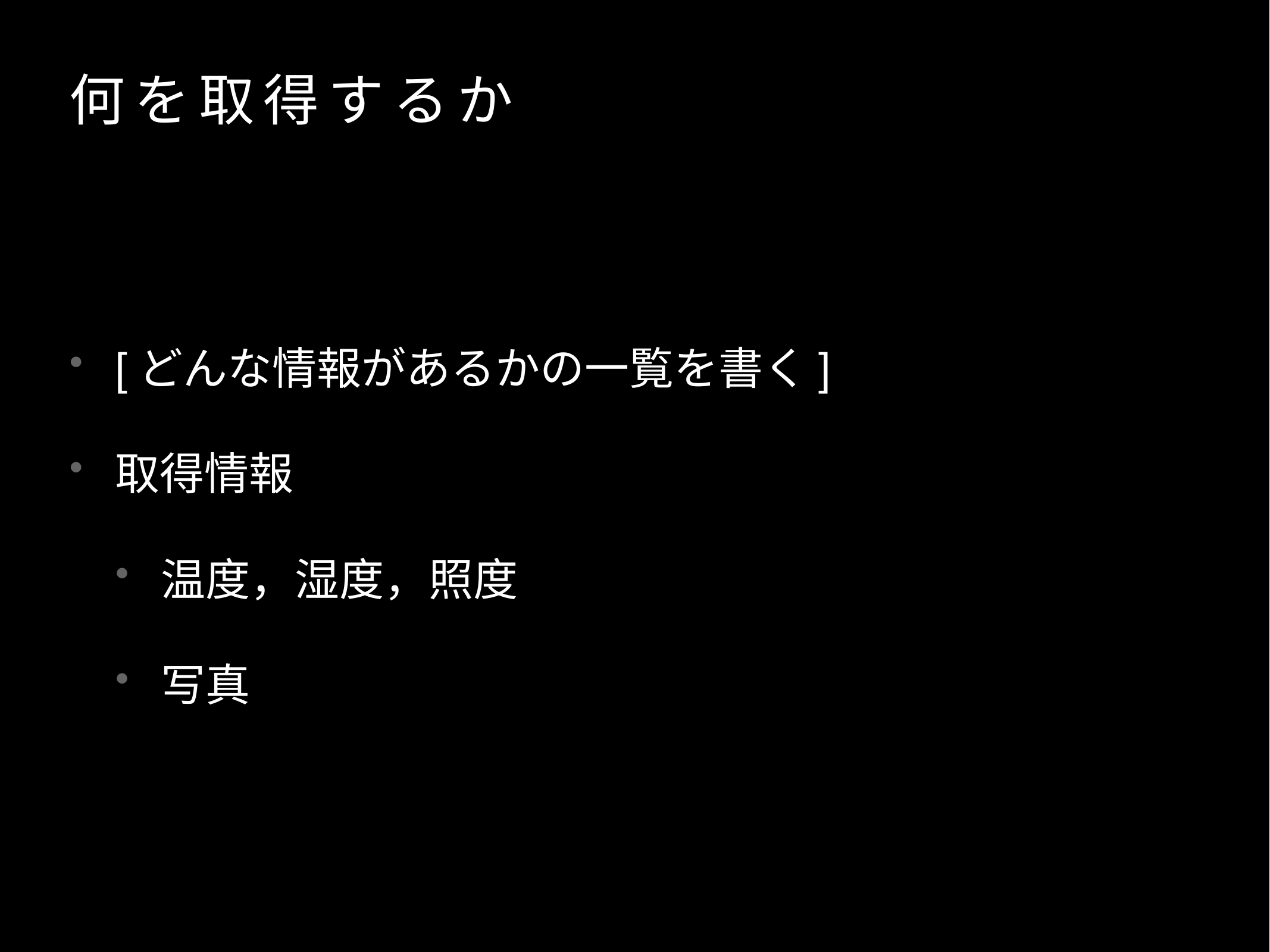

# 何を取得するか
[どんな情報があるかの一覧を書く]
取得情報
温度，湿度，照度
写真